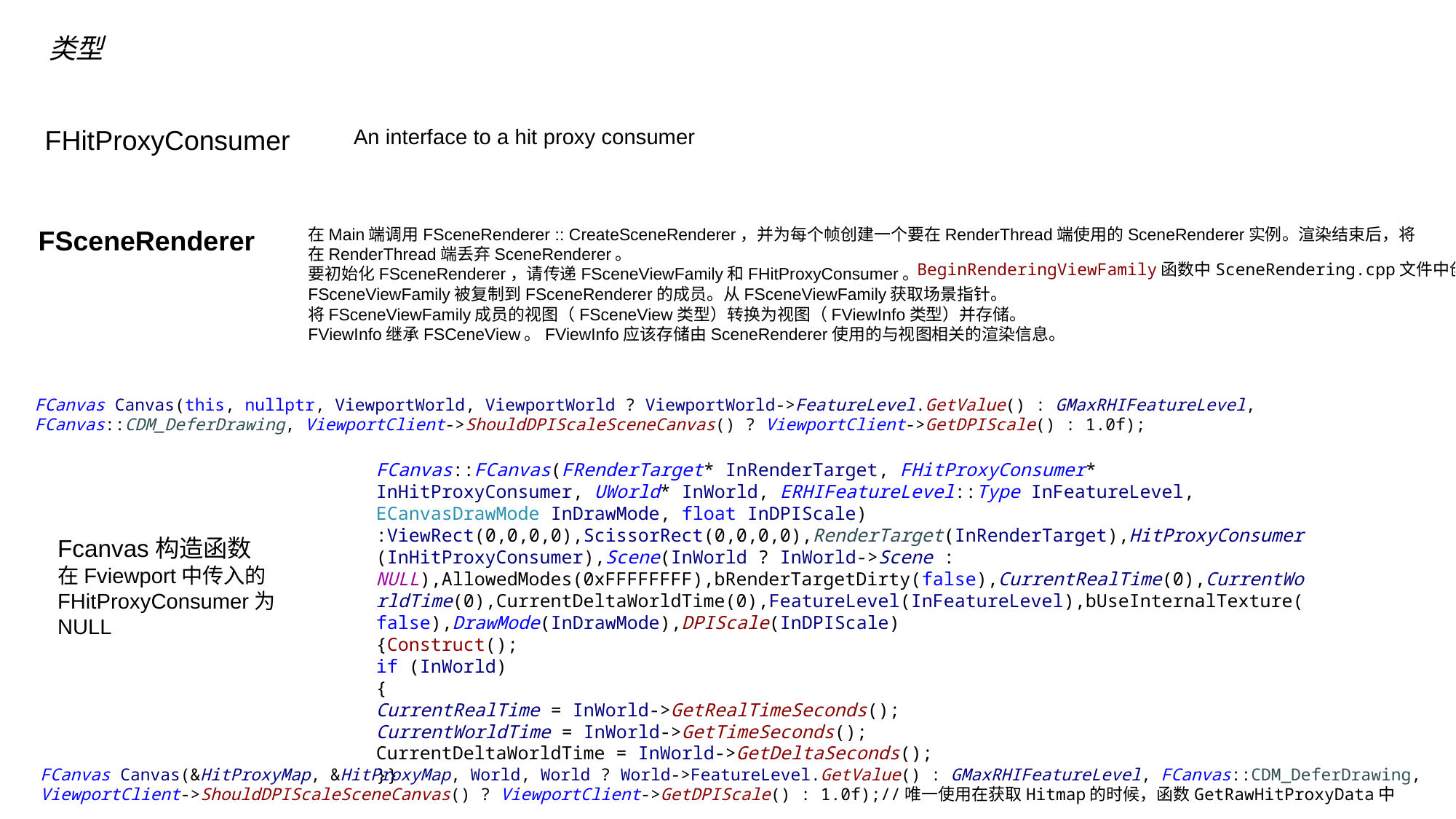

类型
FHitProxyConsumer
An interface to a hit proxy consumer
FSceneRenderer
在Main端调用FSceneRenderer :: CreateSceneRenderer，并为每个帧创建一个要在RenderThread端使用的SceneRenderer实例。渲染结束后，将在RenderThread端丢弃SceneRenderer。
要初始化FSceneRenderer，请传递FSceneViewFamily和FHitProxyConsumer。
FSceneViewFamily被复制到FSceneRenderer的成员。从FSceneViewFamily获取场景指针。
将FSceneViewFamily成员的视图（FSceneView类型）转换为视图（FViewInfo类型）并存储。
FViewInfo继承FSCeneView。FViewInfo应该存储由SceneRenderer使用的与视图相关的渲染信息。
BeginRenderingViewFamily函数中SceneRendering.cpp文件中创建
FCanvas Canvas(this, nullptr, ViewportWorld, ViewportWorld ? ViewportWorld->FeatureLevel.GetValue() : GMaxRHIFeatureLevel, FCanvas::CDM_DeferDrawing, ViewportClient->ShouldDPIScaleSceneCanvas() ? ViewportClient->GetDPIScale() : 1.0f);
FCanvas::FCanvas(FRenderTarget* InRenderTarget, FHitProxyConsumer* InHitProxyConsumer, UWorld* InWorld, ERHIFeatureLevel::Type InFeatureLevel, ECanvasDrawMode InDrawMode, float InDPIScale)
:ViewRect(0,0,0,0),ScissorRect(0,0,0,0),RenderTarget(InRenderTarget),HitProxyConsumer(InHitProxyConsumer),Scene(InWorld ? InWorld->Scene : NULL),AllowedModes(0xFFFFFFFF),bRenderTargetDirty(false),CurrentRealTime(0),CurrentWorldTime(0),CurrentDeltaWorldTime(0),FeatureLevel(InFeatureLevel),bUseInternalTexture(false),DrawMode(InDrawMode),DPIScale(InDPIScale)
{Construct();
if (InWorld)
{
CurrentRealTime = InWorld->GetRealTimeSeconds();
CurrentWorldTime = InWorld->GetTimeSeconds();
CurrentDeltaWorldTime = InWorld->GetDeltaSeconds();
}}
Fcanvas构造函数
在Fviewport中传入的FHitProxyConsumer为NULL
FCanvas Canvas(&HitProxyMap, &HitProxyMap, World, World ? World->FeatureLevel.GetValue() : GMaxRHIFeatureLevel, FCanvas::CDM_DeferDrawing, ViewportClient->ShouldDPIScaleSceneCanvas() ? ViewportClient->GetDPIScale() : 1.0f);//唯一使用在获取Hitmap的时候，函数GetRawHitProxyData中